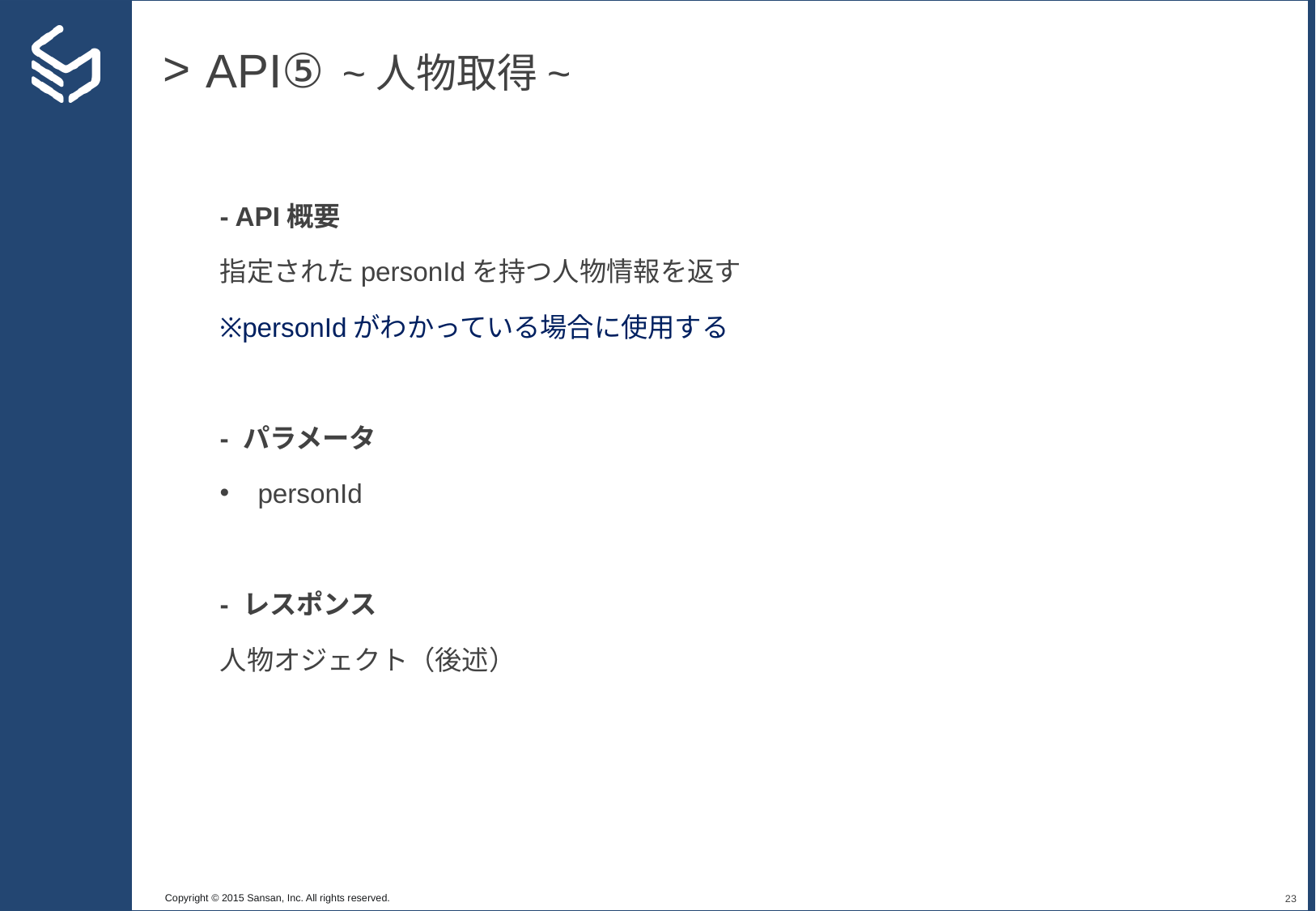

# API⑤ ~人物取得~
- API概要
指定されたpersonIdを持つ人物情報を返す
※personIdがわかっている場合に使用する

- パラメータ
personId

- レスポンス
人物オジェクト（後述）
23